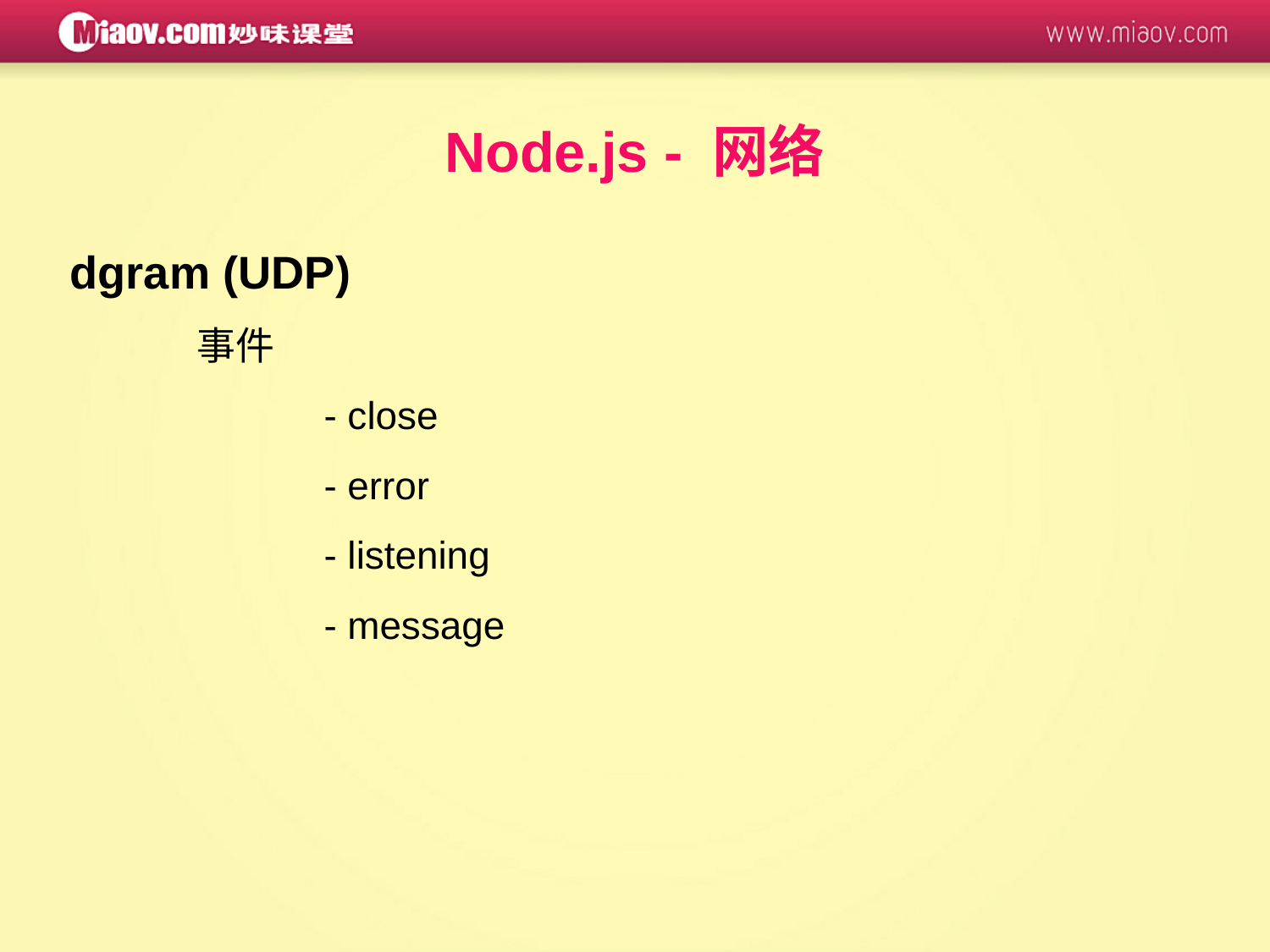

Node.js - 网络
dgram (UDP)
	事件
		- close
		- error
		- listening
		- message